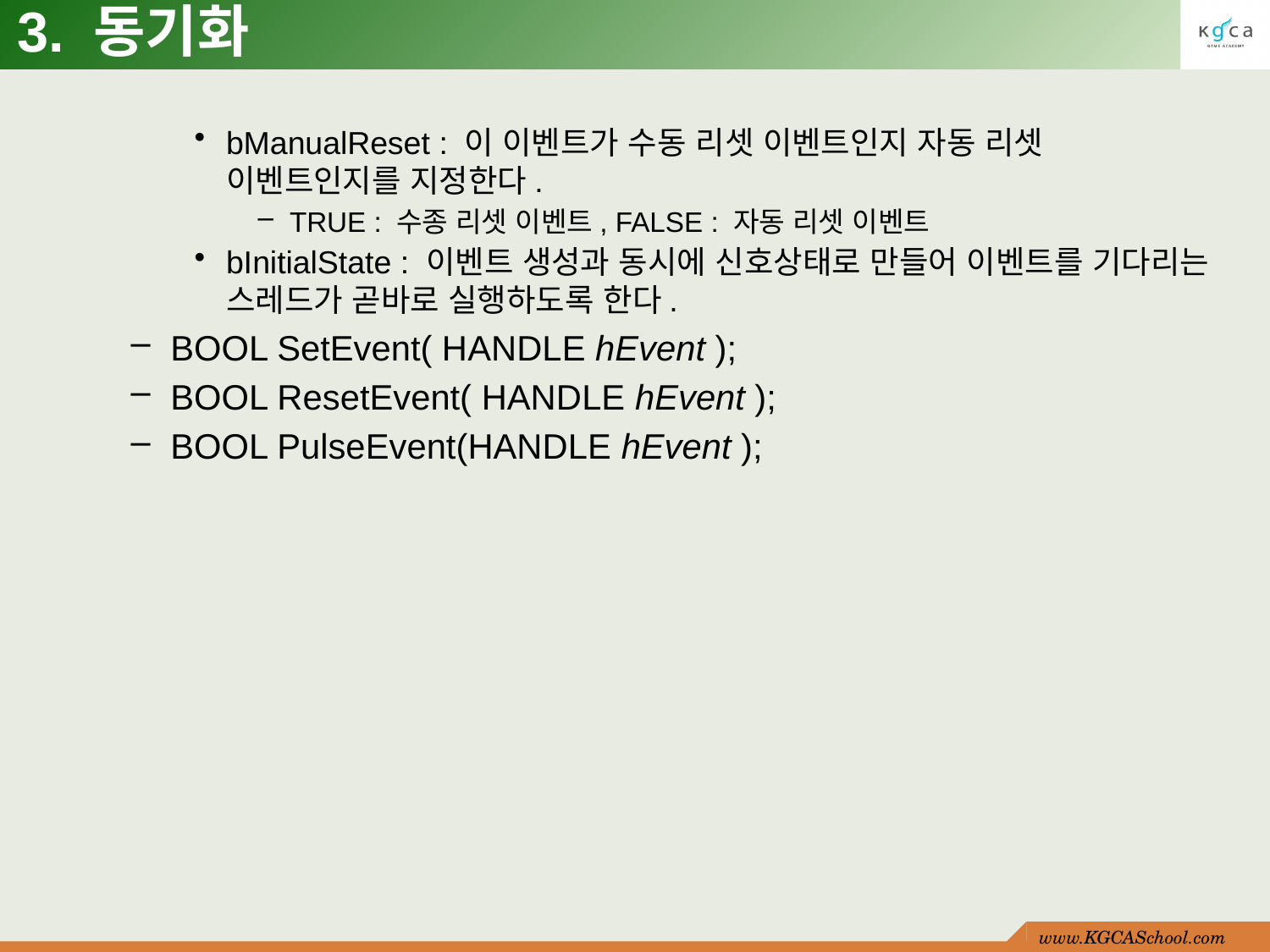

# 3. 동기화
bManualReset : 이 이벤트가 수동 리셋 이벤트인지 자동 리셋 이벤트인지를 지정한다.
TRUE : 수종 리셋 이벤트, FALSE : 자동 리셋 이벤트
bInitialState : 이벤트 생성과 동시에 신호상태로 만들어 이벤트를 기다리는 스레드가 곧바로 실행하도록 한다.
BOOL SetEvent( HANDLE hEvent );
BOOL ResetEvent( HANDLE hEvent );
BOOL PulseEvent(HANDLE hEvent );